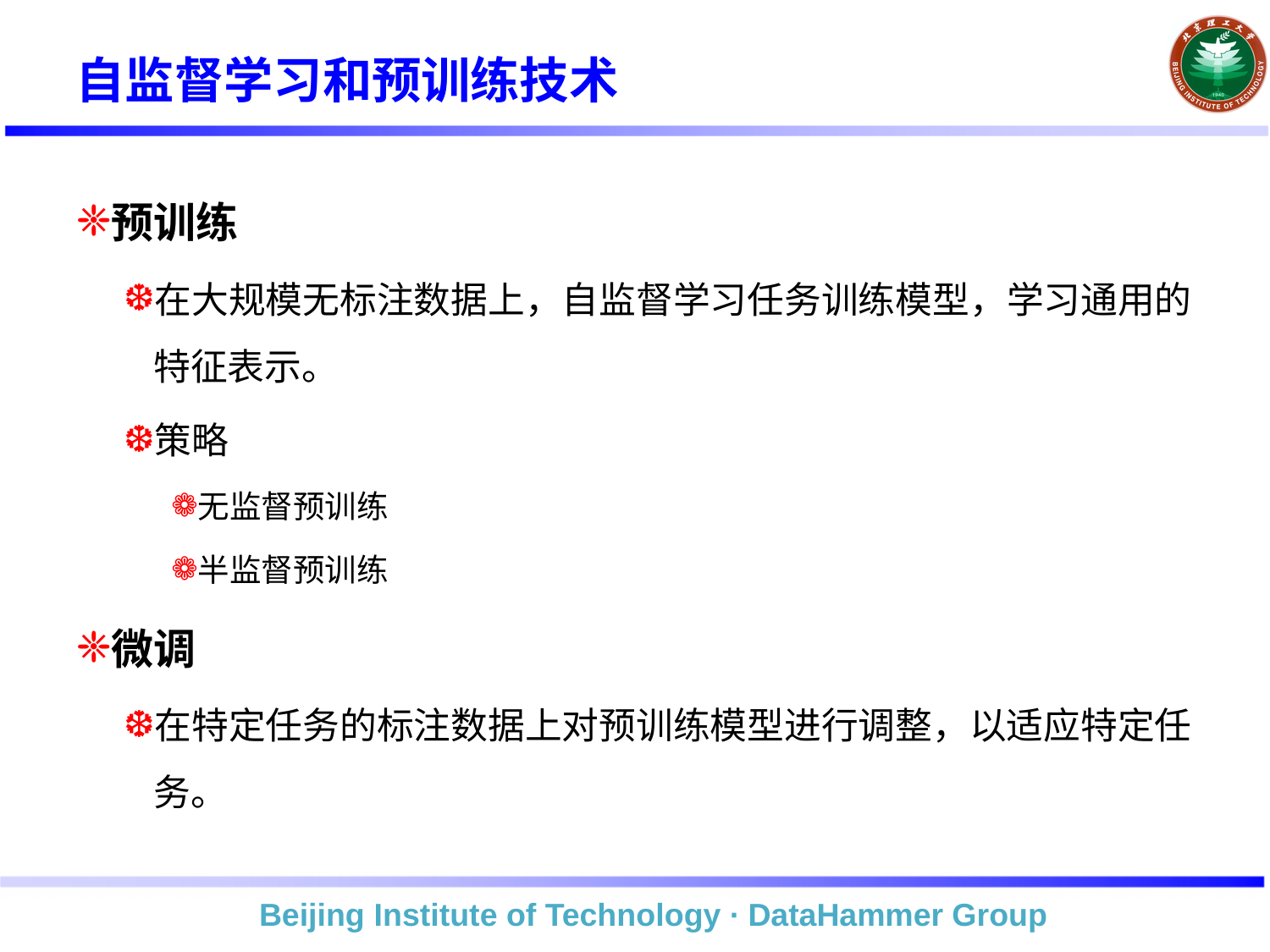

# 自监督学习和预训练技术
预训练
在大规模无标注数据上，自监督学习任务训练模型，学习通用的特征表示。
策略
无监督预训练
半监督预训练
微调
在特定任务的标注数据上对预训练模型进行调整，以适应特定任务。